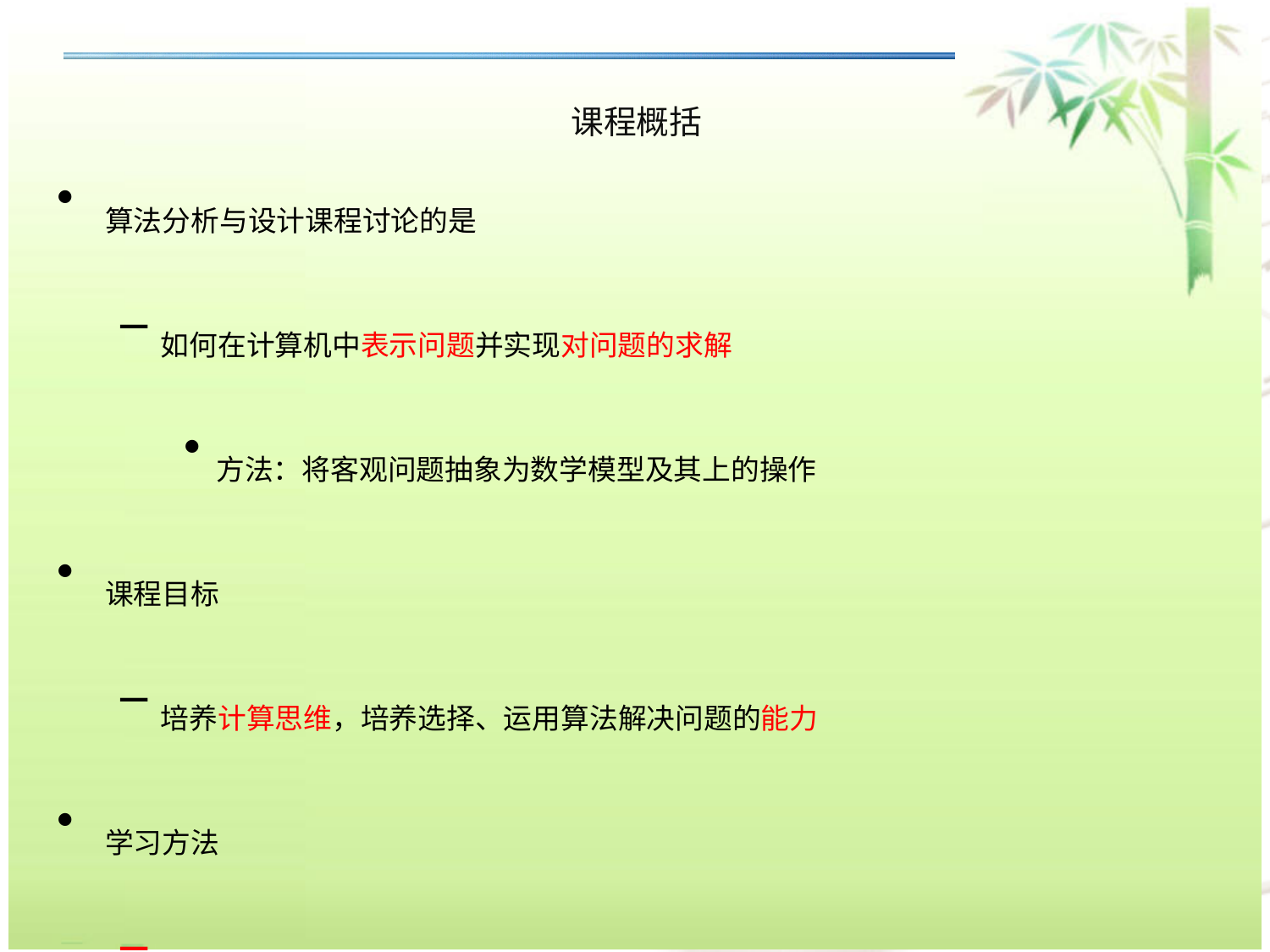

课程概括
算法分析与设计课程讨论的是
如何在计算机中表示问题并实现对问题的求解
方法：将客观问题抽象为数学模型及其上的操作
课程目标
培养计算思维，培养选择、运用算法解决问题的能力
学习方法
勤于思考，劳逸结合，勇于实践，敢于创新
课程重要性：算法是一切程序设计的基础